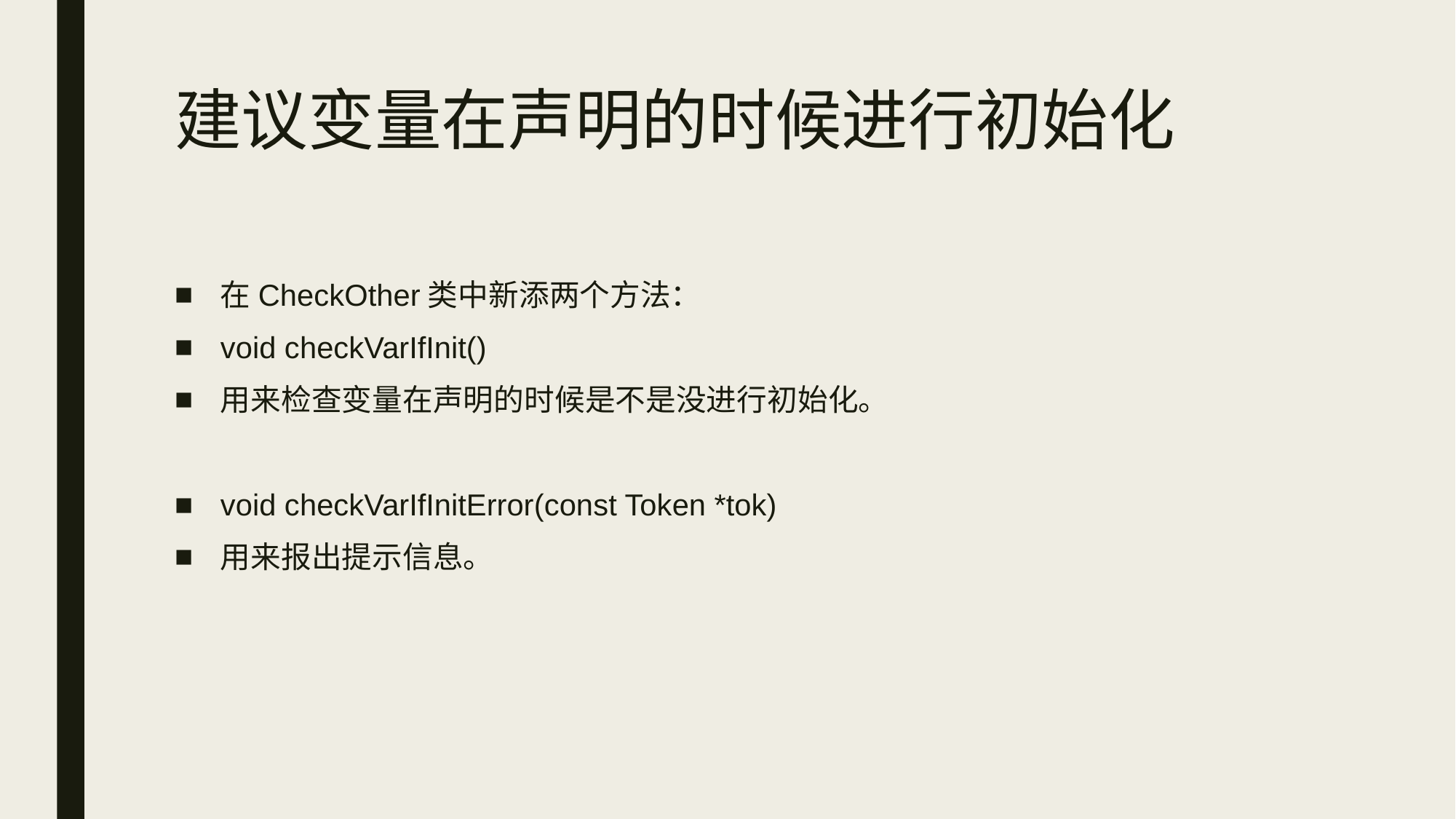

# 建议变量在声明的时候进行初始化
在CheckOther类中新添两个方法：
void checkVarIfInit()
用来检查变量在声明的时候是不是没进行初始化。

void checkVarIfInitError(const Token *tok)
用来报出提示信息。